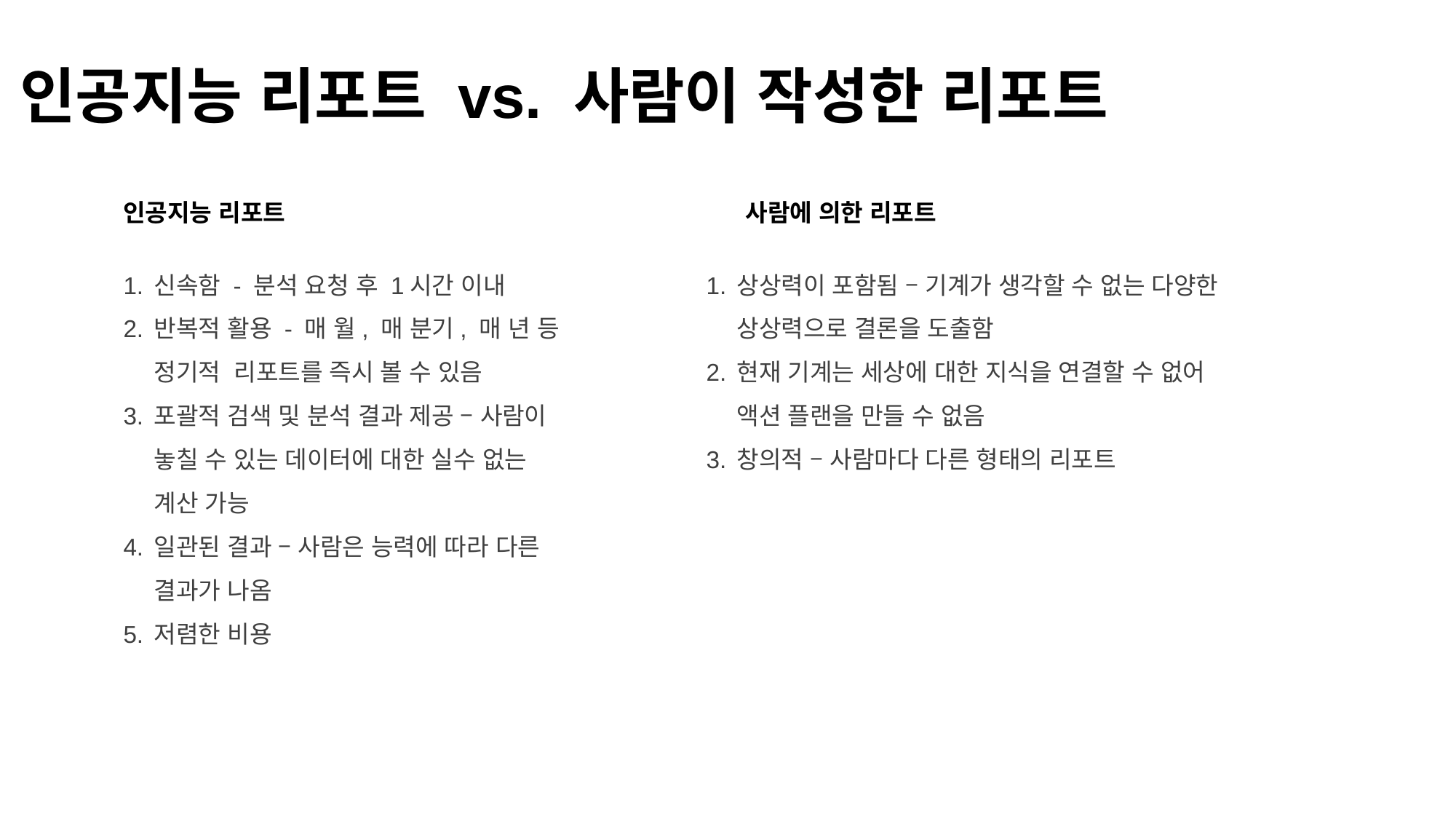

인공지능 리포트 vs. 사람이 작성한 리포트

인공지능 리포트

신속함 - 분석 요청 후 1시간 이내
반복적 활용 - 매 월, 매 분기, 매 년 등 정기적  리포트를 즉시 볼 수 있음
포괄적 검색 및 분석 결과 제공 – 사람이 놓칠 수 있는 데이터에 대한 실수 없는 계산 가능
일관된 결과 – 사람은 능력에 따라 다른 결과가 나옴
저렴한 비용
     사람에 의한 리포트

상상력이 포함됨 – 기계가 생각할 수 없는 다양한 상상력으로 결론을 도출함
현재 기계는 세상에 대한 지식을 연결할 수 없어 액션 플랜을 만들 수 없음
창의적 – 사람마다 다른 형태의 리포트